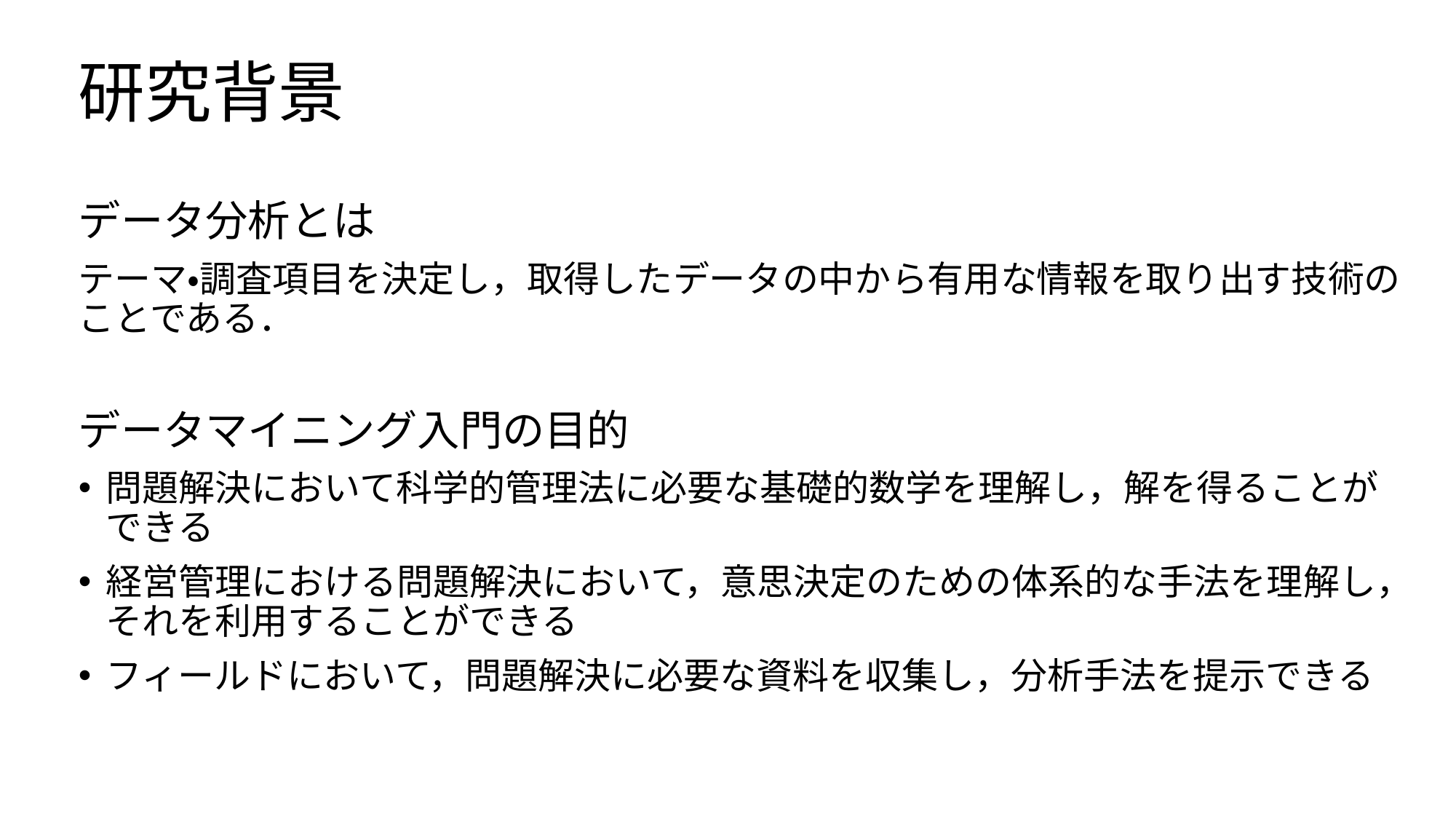

# 研究背景
データ分析とは
テーマ・調査項目を決定し，取得したデータの中から有用な情報を取り出す技術のことである．

データマイニング入門の目的
問題解決において科学的管理法に必要な基礎的数学を理解し，解を得ることができる
経営管理における問題解決において，意思決定のための体系的な手法を理解し，それを利用することができる
フィールドにおいて，問題解決に必要な資料を収集し，分析手法を提示できる